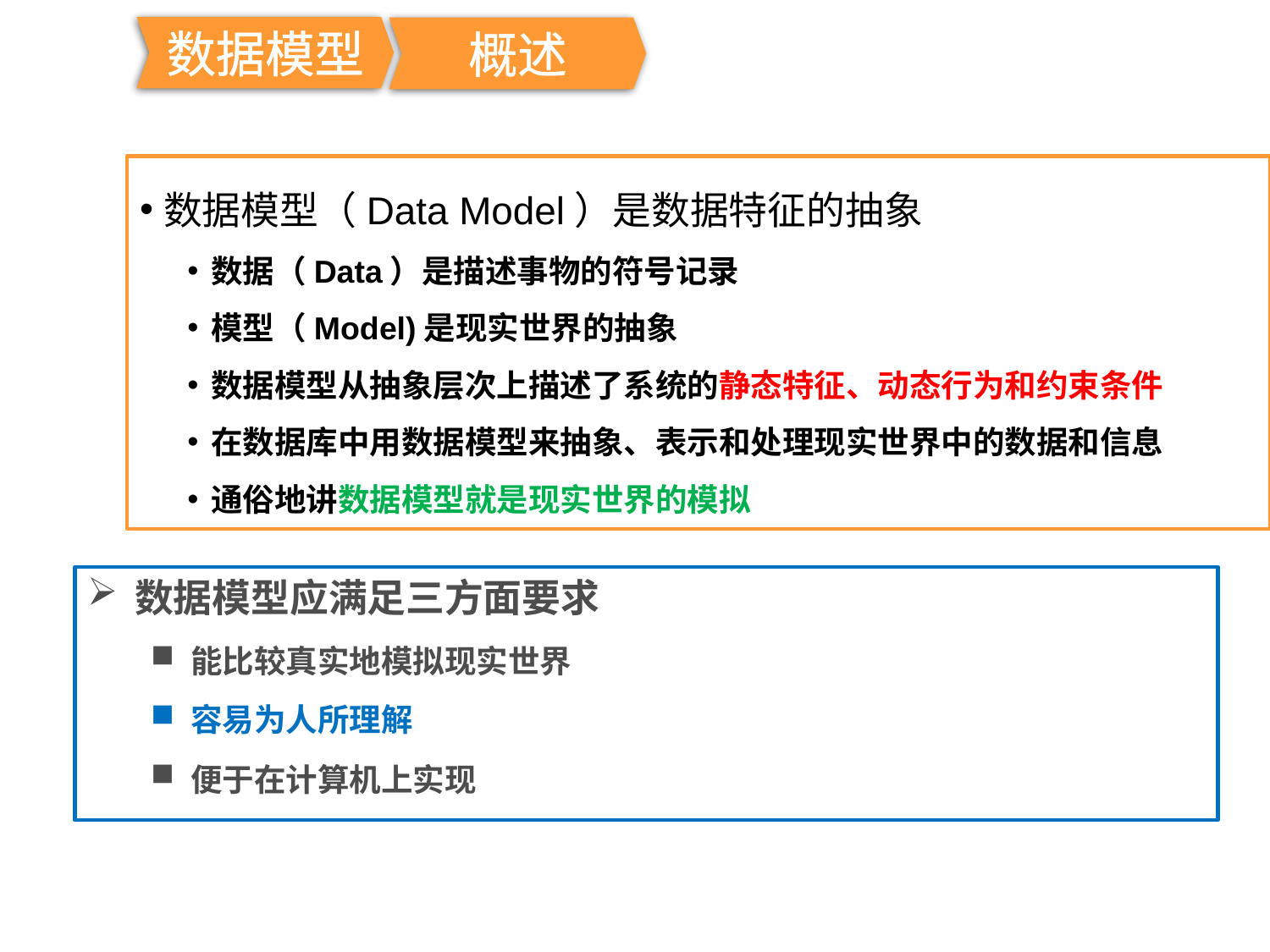

数据模型
概述
数据模型（Data Model）是数据特征的抽象
数据（Data）是描述事物的符号记录
模型（Model)是现实世界的抽象
数据模型从抽象层次上描述了系统的静态特征、动态行为和约束条件
在数据库中用数据模型来抽象、表示和处理现实世界中的数据和信息
通俗地讲数据模型就是现实世界的模拟
数据模型应满足三方面要求
能比较真实地模拟现实世界
容易为人所理解
便于在计算机上实现